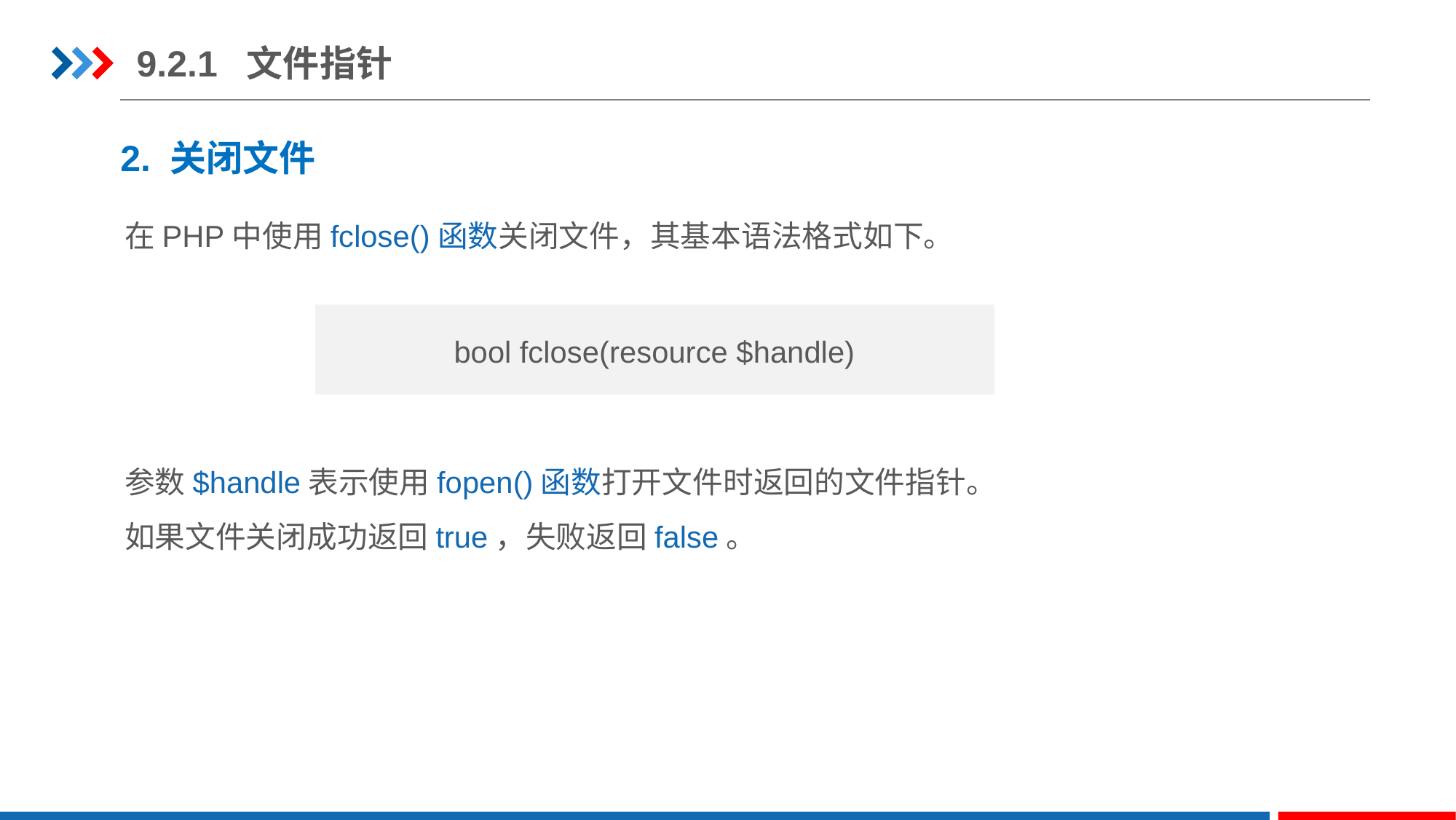

9.2.1  文件指针
2. 关闭文件
在PHP中使用fclose()函数关闭文件，其基本语法格式如下。

bool fclose(resource $handle)
参数$handle表示使用fopen()函数打开文件时返回的文件指针。
如果文件关闭成功返回true，失败返回false。